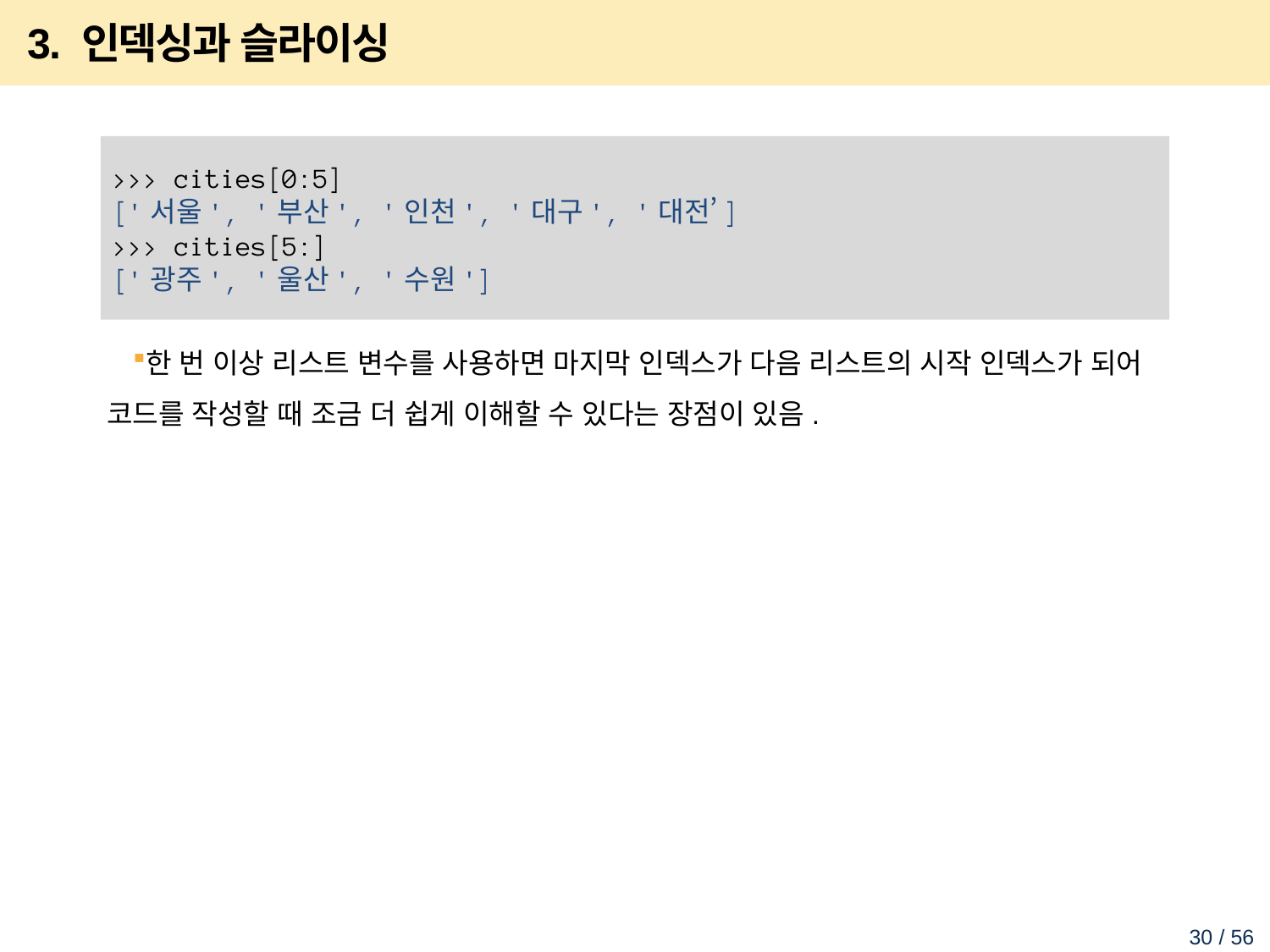

# 3. 인덱싱과 슬라이싱

한 번 이상 리스트 변수를 사용하면 마지막 인덱스가 다음 리스트의 시작 인덱스가 되어 코드를 작성할 때 조금 더 쉽게 이해할 수 있다는 장점이 있음.
>>> cities[0:5]
['서울', '부산', '인천', '대구', '대전’]
>>> cities[5:]
['광주', '울산', '수원']